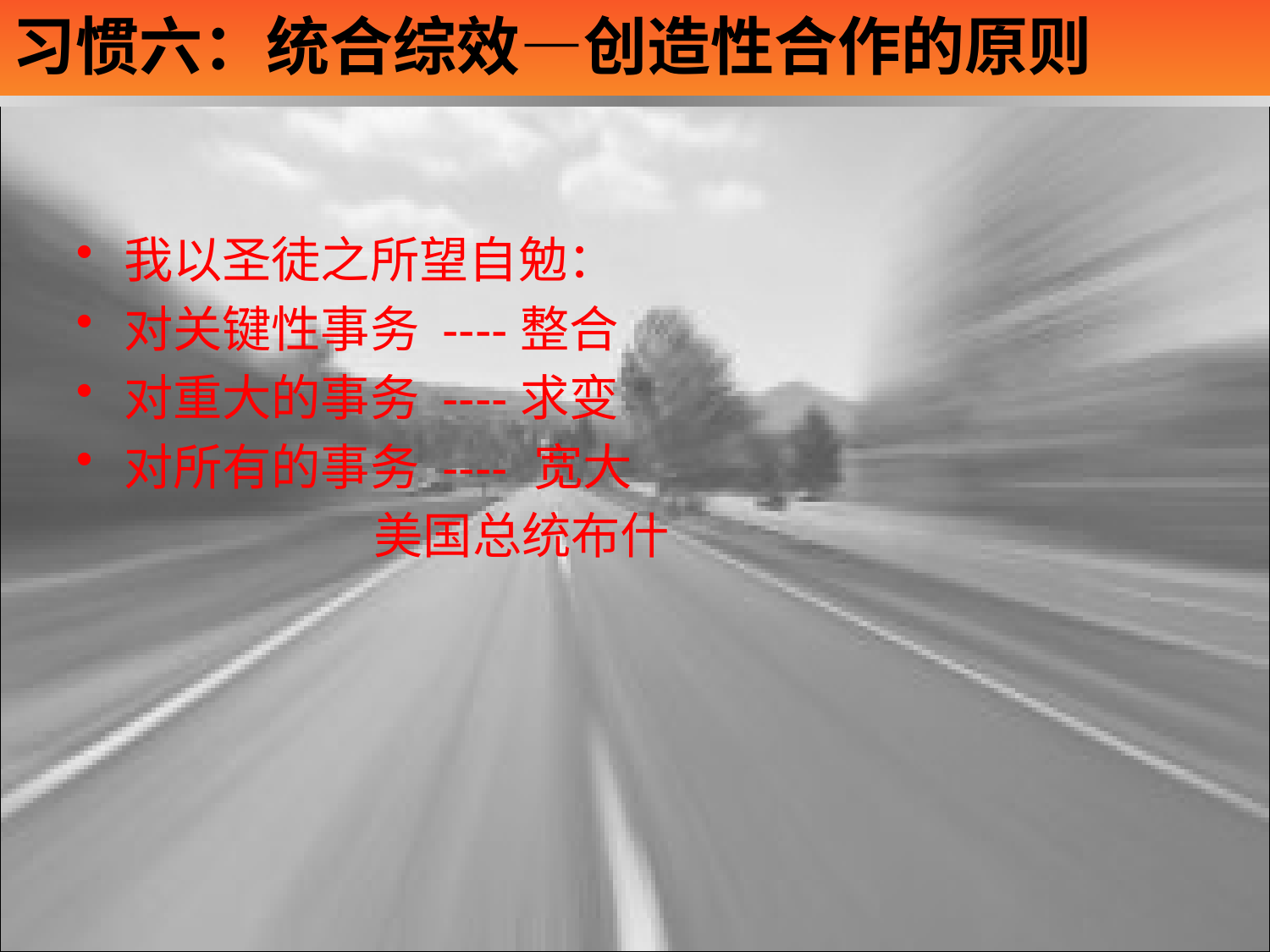

# 习惯六：统合综效—创造性合作的原则
我以圣徒之所望自勉：
对关键性事务 ----整合
对重大的事务 ----求变
对所有的事务 ---- 宽大
                          美国总统布什